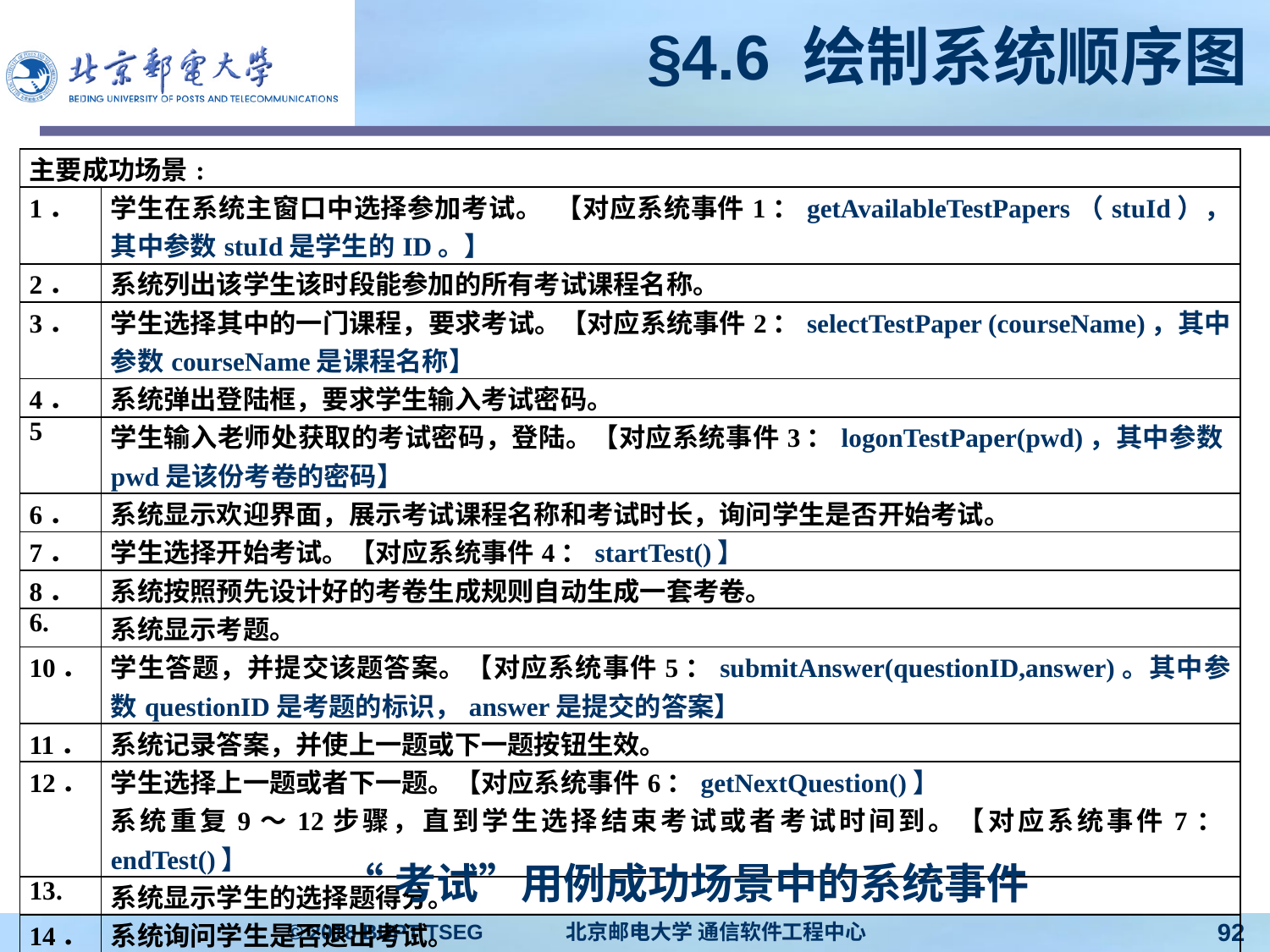

# §4.6 绘制系统顺序图
| 主要成功场景: |  |
| --- | --- |
| 1． | 学生在系统主窗口中选择参加考试。 【对应系统事件1：getAvailableTestPapers（stuId），其中参数stuId是学生的ID。】 |
| 2． | 系统列出该学生该时段能参加的所有考试课程名称。 |
| 3． | 学生选择其中的一门课程，要求考试。【对应系统事件2：selectTestPaper (courseName)，其中参数courseName是课程名称】 |
| 4． | 系统弹出登陆框，要求学生输入考试密码。 |
| 5 | 学生输入老师处获取的考试密码，登陆。【对应系统事件3：logonTestPaper(pwd)，其中参数pwd是该份考卷的密码】 |
| 6． | 系统显示欢迎界面，展示考试课程名称和考试时长，询问学生是否开始考试。 |
| 7． | 学生选择开始考试。【对应系统事件4：startTest()】 |
| 8． | 系统按照预先设计好的考卷生成规则自动生成一套考卷。 |
| 6. | 系统显示考题。 |
| 10． | 学生答题，并提交该题答案。【对应系统事件5：submitAnswer(questionID,answer)。其中参数questionID是考题的标识，answer是提交的答案】 |
| 11． | 系统记录答案，并使上一题或下一题按钮生效。 |
| 12． | 学生选择上一题或者下一题。【对应系统事件6：getNextQuestion()】 系统重复9～12步骤，直到学生选择结束考试或者考试时间到。【对应系统事件7：endTest()】 |
| 13. | 系统显示学生的选择题得分。 |
| 14． | 系统询问学生是否退出考试。 |
| 15． | 学生选择退出。 |
| 16． | 系统回到系统主窗口。 |

“考试”用例成功场景中的系统事件
© 2018 BUPT TSEG             北京邮电大学 通信软件工程中心